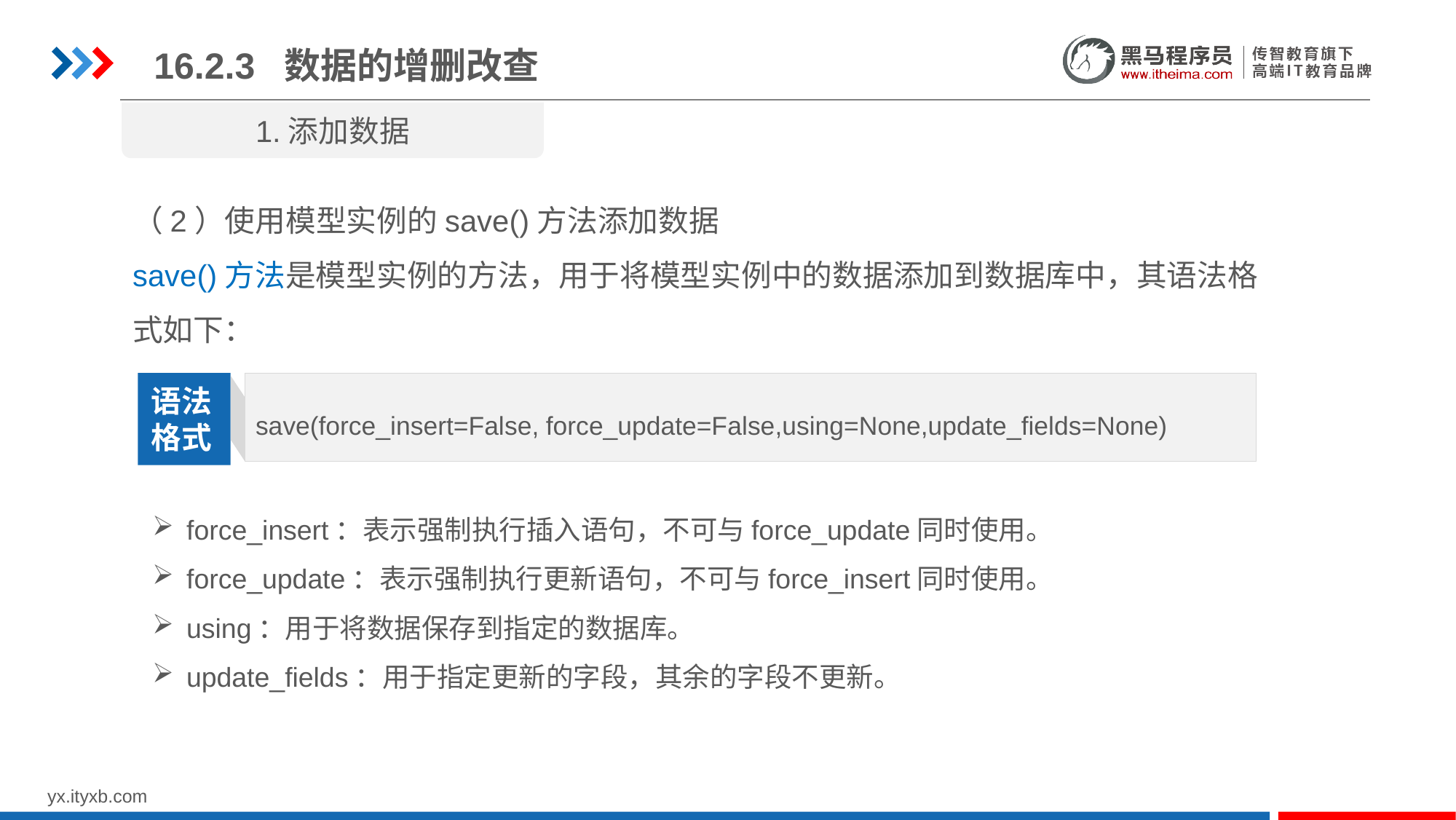

16.2.3  数据的增删改查

1.添加数据
（2）使用模型实例的save()方法添加数据
save()方法是模型实例的方法，用于将模型实例中的数据添加到数据库中，其语法格式如下：

save(force_insert=False, force_update=False,using=None,update_fields=None)

语法
格式
force_insert：表示强制执行插入语句，不可与force_update同时使用。
force_update：表示强制执行更新语句，不可与force_insert同时使用。
using：用于将数据保存到指定的数据库。
update_fields：用于指定更新的字段，其余的字段不更新。